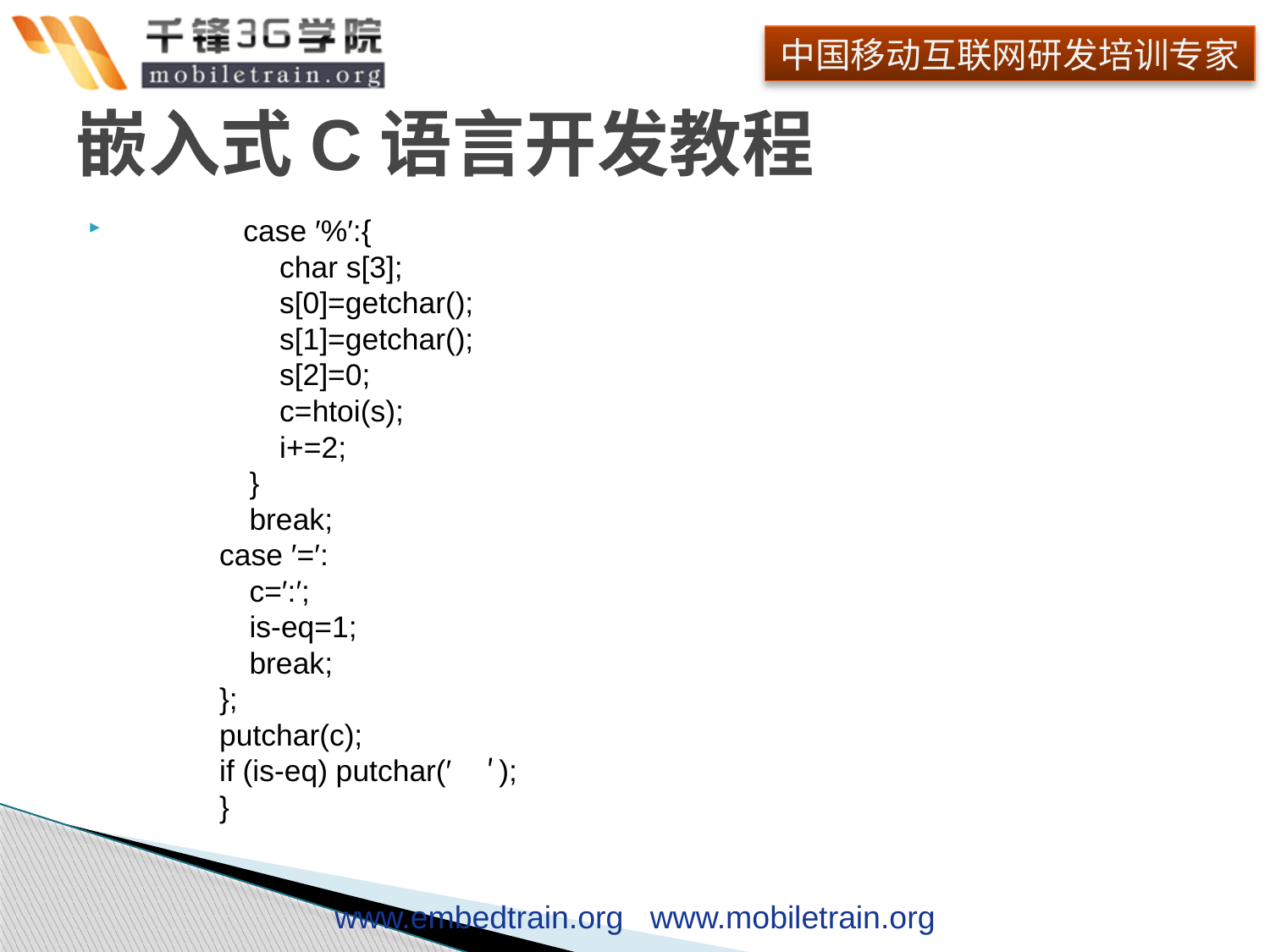

# 嵌入式C语言开发教程
    　　　case ′%′:{
    　　　　char s[3];
    　　　　s[0]=getchar();
    　　　　s[1]=getchar();
    　　　　s[2]=0;
    　　　　c=htoi(s);
    　　　　i+=2;
    　　　}
    　　　break;
    　　case ′=′:
    　　　c=′:′;
    　　　is-eq=1;
    　　　break;
    　　};
    　　putchar(c);
    　　if (is-eq) putchar(′　′);
    　　}